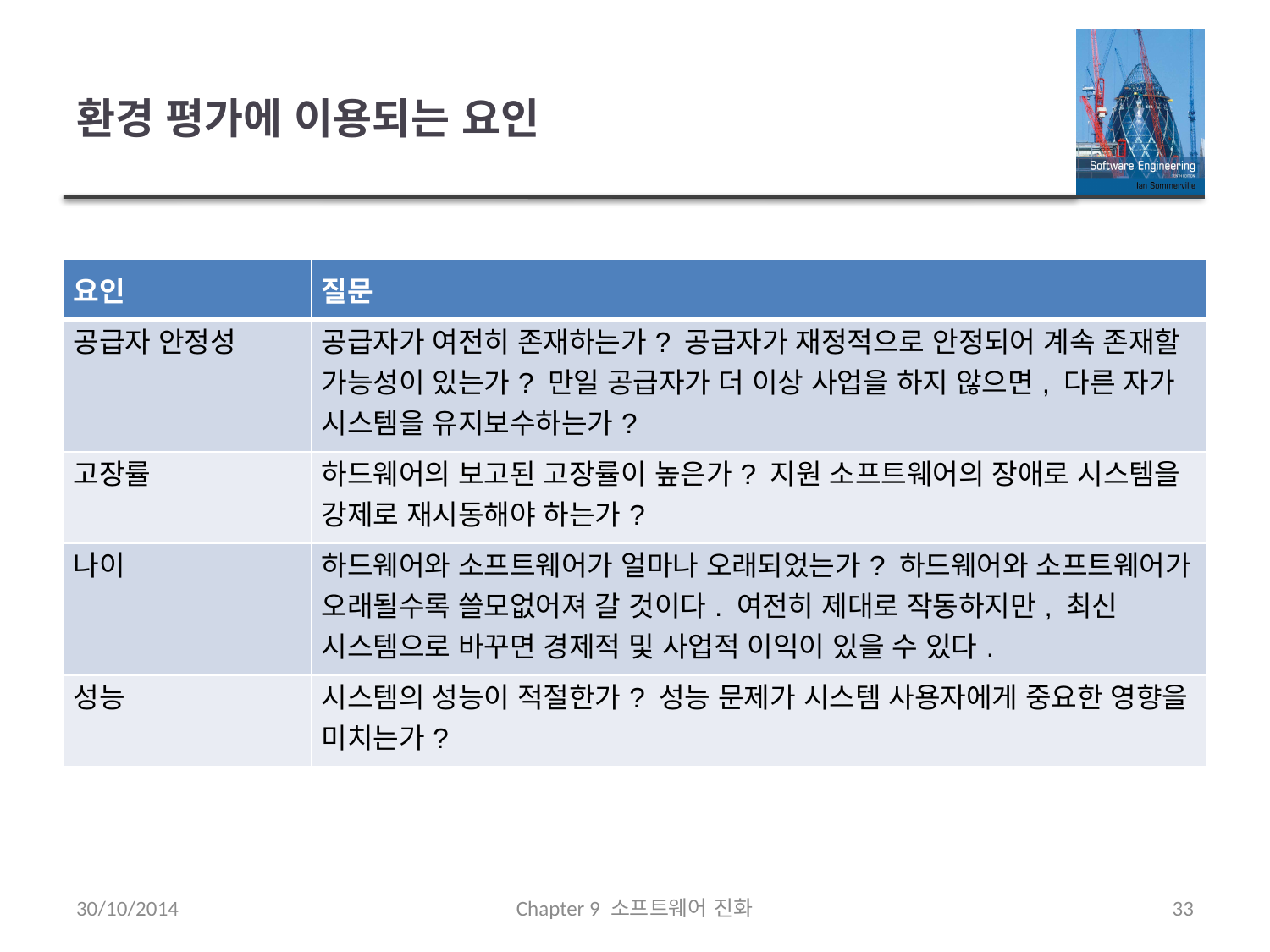

# 환경 평가에 이용되는 요인
| 요인 | 질문 |
| --- | --- |
| 공급자 안정성 | 공급자가 여전히 존재하는가? 공급자가 재정적으로 안정되어 계속 존재할 가능성이 있는가? 만일 공급자가 더 이상 사업을 하지 않으면, 다른 자가 시스템을 유지보수하는가? |
| 고장률 | 하드웨어의 보고된 고장률이 높은가? 지원 소프트웨어의 장애로 시스템을 강제로 재시동해야 하는가? |
| 나이 | 하드웨어와 소프트웨어가 얼마나 오래되었는가? 하드웨어와 소프트웨어가 오래될수록 쓸모없어져 갈 것이다. 여전히 제대로 작동하지만, 최신 시스템으로 바꾸면 경제적 및 사업적 이익이 있을 수 있다. |
| 성능 | 시스템의 성능이 적절한가? 성능 문제가 시스템 사용자에게 중요한 영향을 미치는가? |
30/10/2014
Chapter 9 소프트웨어 진화
33